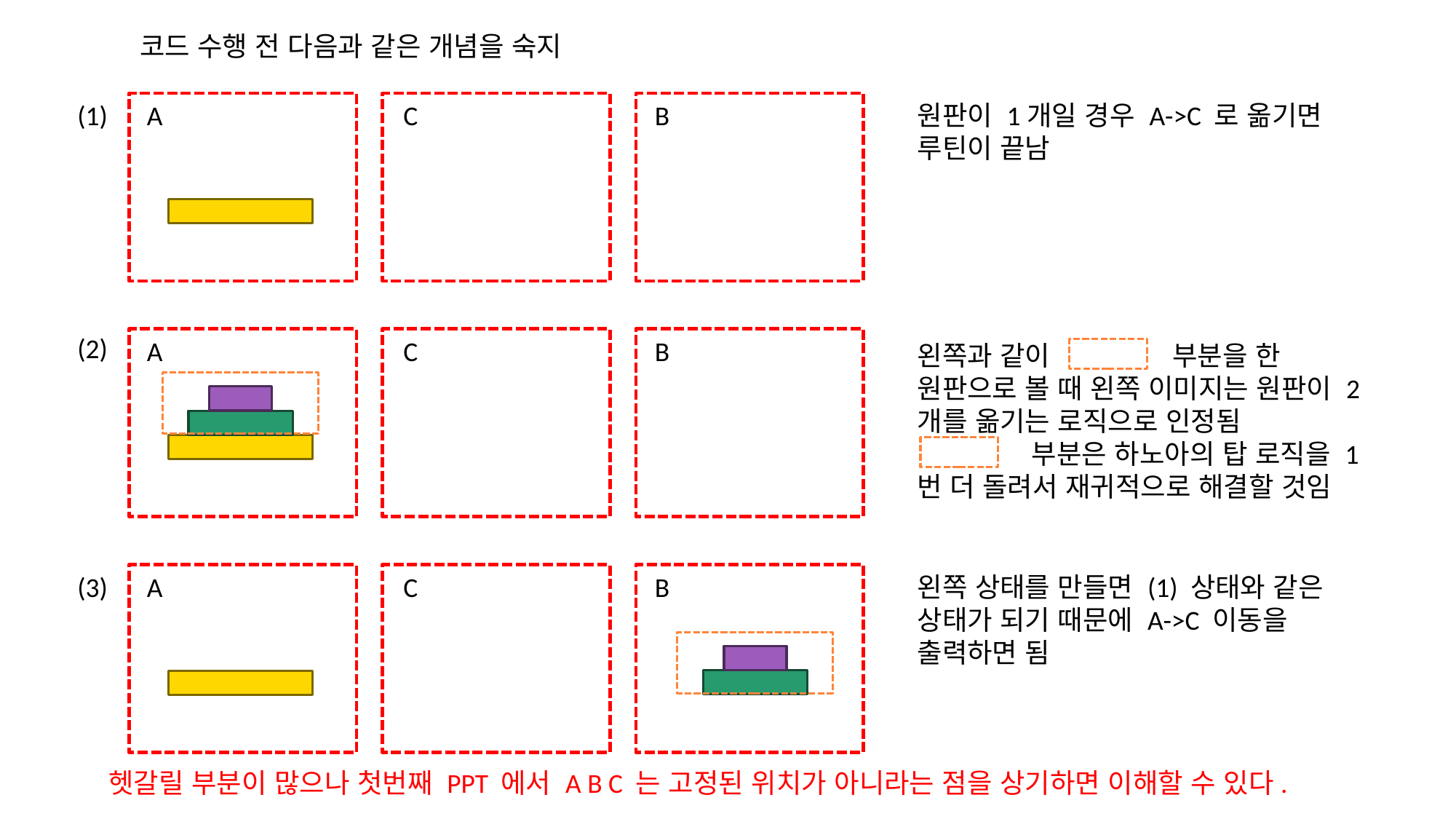

코드 수행 전 다음과 같은 개념을 숙지
(1)
A
C
B

원판이 1개일 경우 A->C 로 옮기면 루틴이 끝남
(2)
A
C
B

왼쪽과 같이                부분을 한 원판으로 볼 때 왼쪽 이미지는 원판이 2개를 옮기는 로직으로 인정됨
               부분은 하노아의 탑 로직을 1번 더 돌려서 재귀적으로 해결할 것임

(3)
A
C
B

왼쪽 상태를 만들면 (1) 상태와 같은 상태가 되기 때문에 A->C 이동을 출력하면 됨
헷갈릴 부분이 많으나 첫번째 PPT 에서 A B C 는 고정된 위치가 아니라는 점을 상기하면 이해할 수 있다.